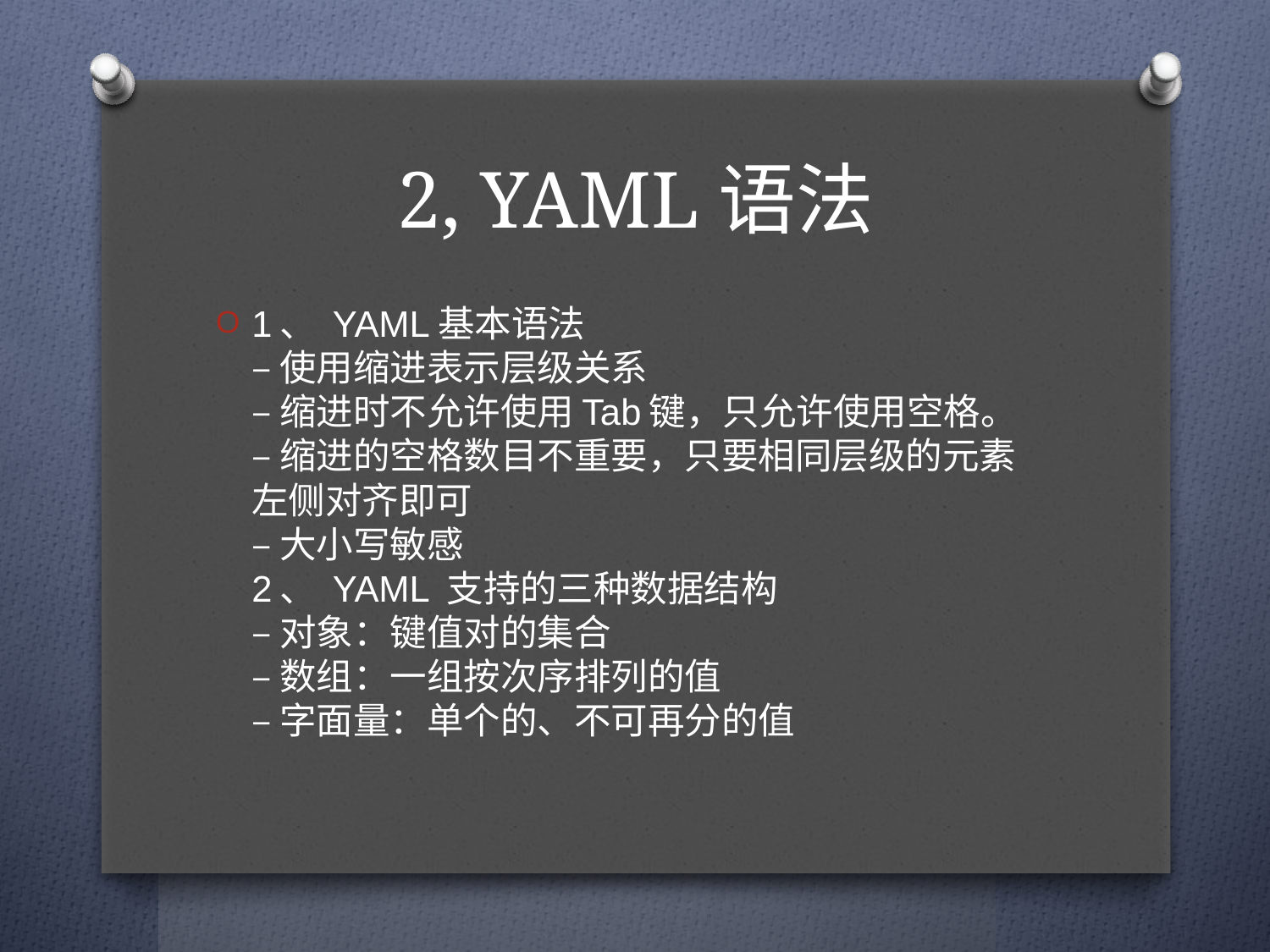

# 2, YAML语法
1、 YAML基本语法
– 使用缩进表示层级关系
– 缩进时不允许使用Tab键，只允许使用空格。
– 缩进的空格数目不重要，只要相同层级的元素左侧对齐即可
– 大小写敏感
2、 YAML 支持的三种数据结构
– 对象：键值对的集合
– 数组：一组按次序排列的值
– 字面量：单个的、不可再分的值